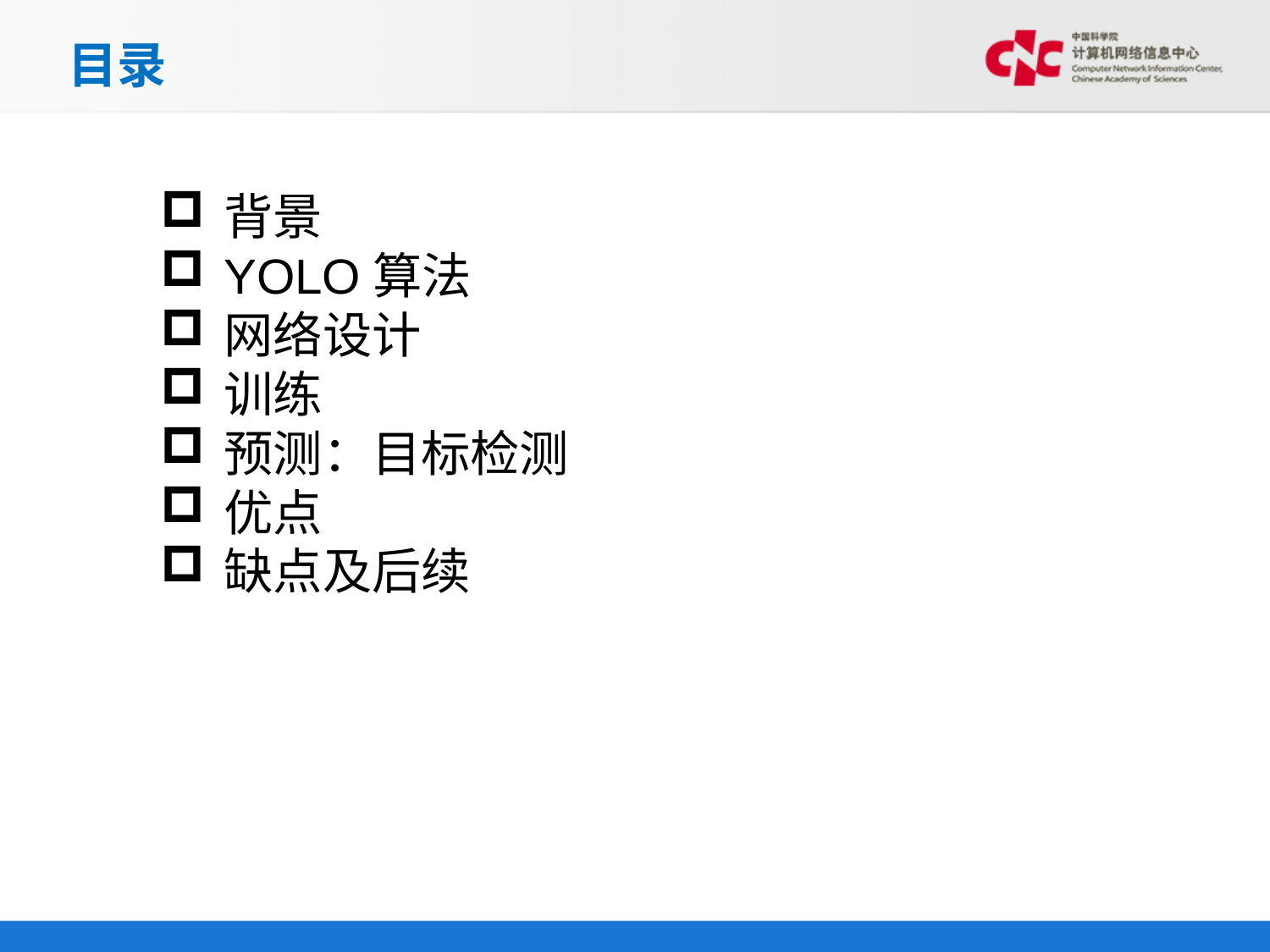

# 目录
背景
YOLO算法
网络设计
训练
预测：目标检测
优点
缺点及后续